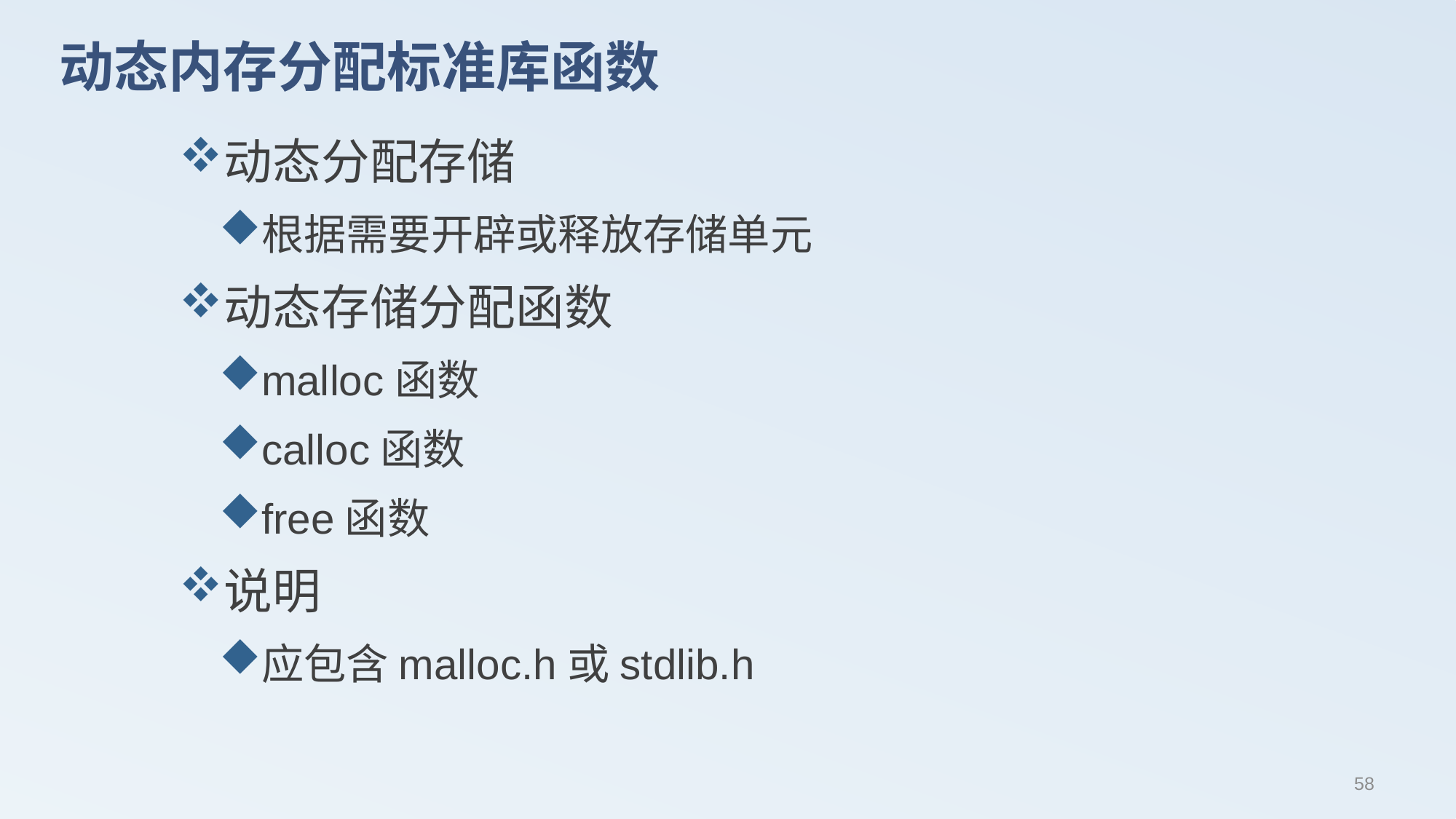

# 动态内存分配标准库函数
动态分配存储
根据需要开辟或释放存储单元
动态存储分配函数
malloc函数
calloc函数
free函数
说明
应包含malloc.h或stdlib.h